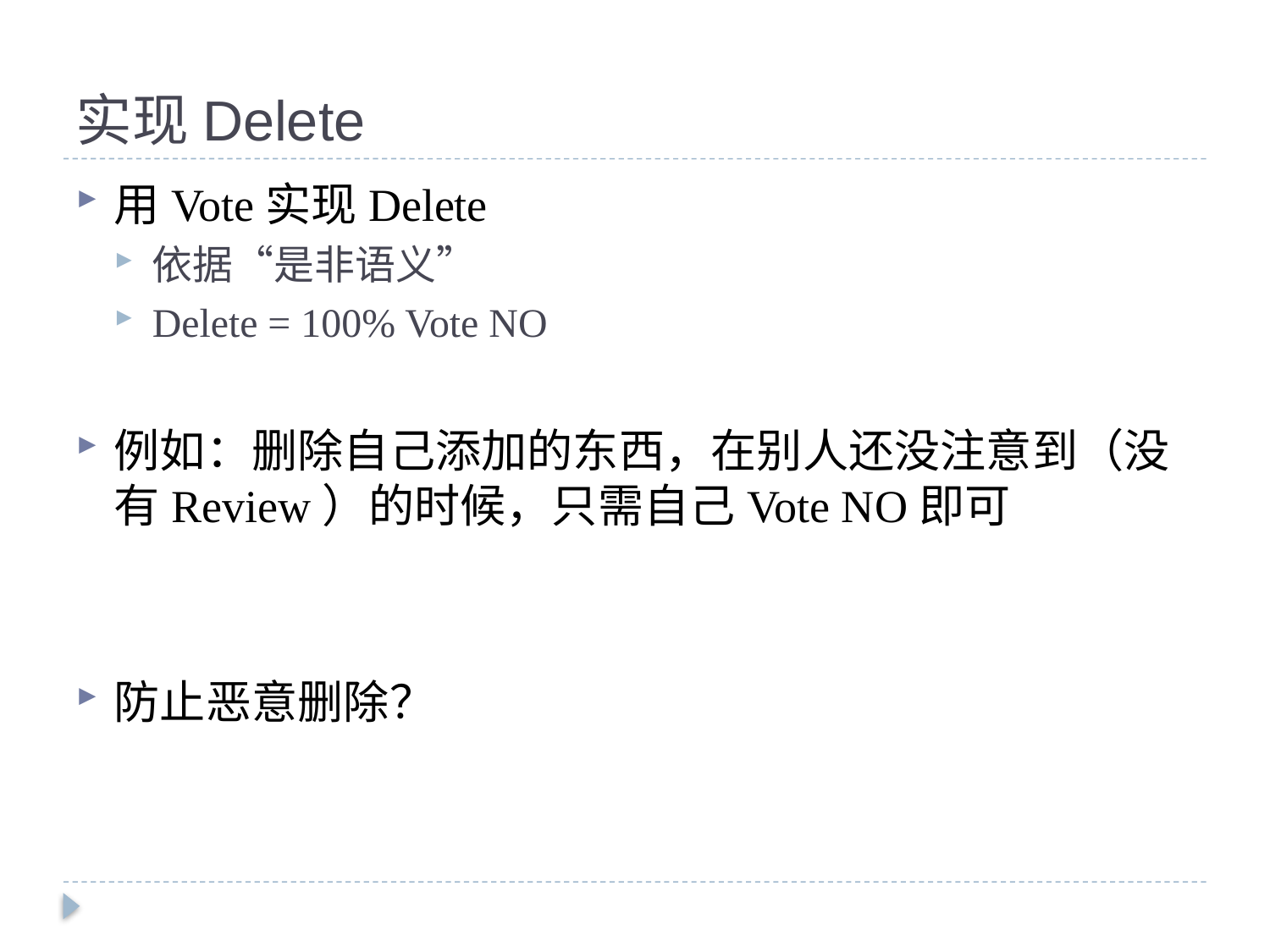

# 实现Delete
用Vote实现Delete
依据“是非语义”
Delete = 100% Vote NO

例如：删除自己添加的东西，在别人还没注意到（没有Review）的时候，只需自己Vote NO即可

防止恶意删除？